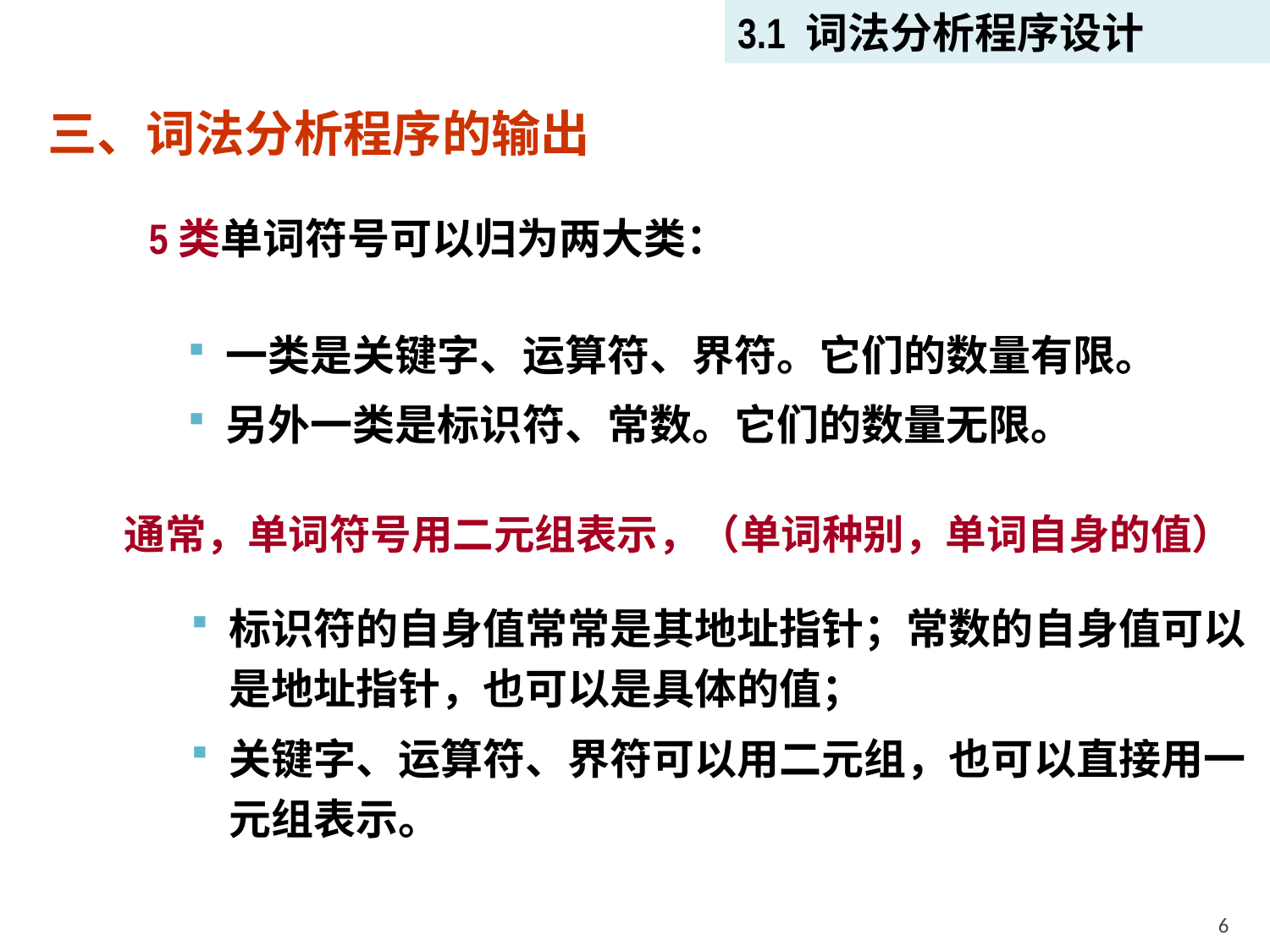

3.1 词法分析程序设计
三、词法分析程序的输出
5类单词符号可以归为两大类：
一类是关键字、运算符、界符。它们的数量有限。
另外一类是标识符、常数。它们的数量无限。
通常，单词符号用二元组表示，（单词种别，单词自身的值）
标识符的自身值常常是其地址指针；常数的自身值可以是地址指针，也可以是具体的值；
关键字、运算符、界符可以用二元组，也可以直接用一元组表示。
6